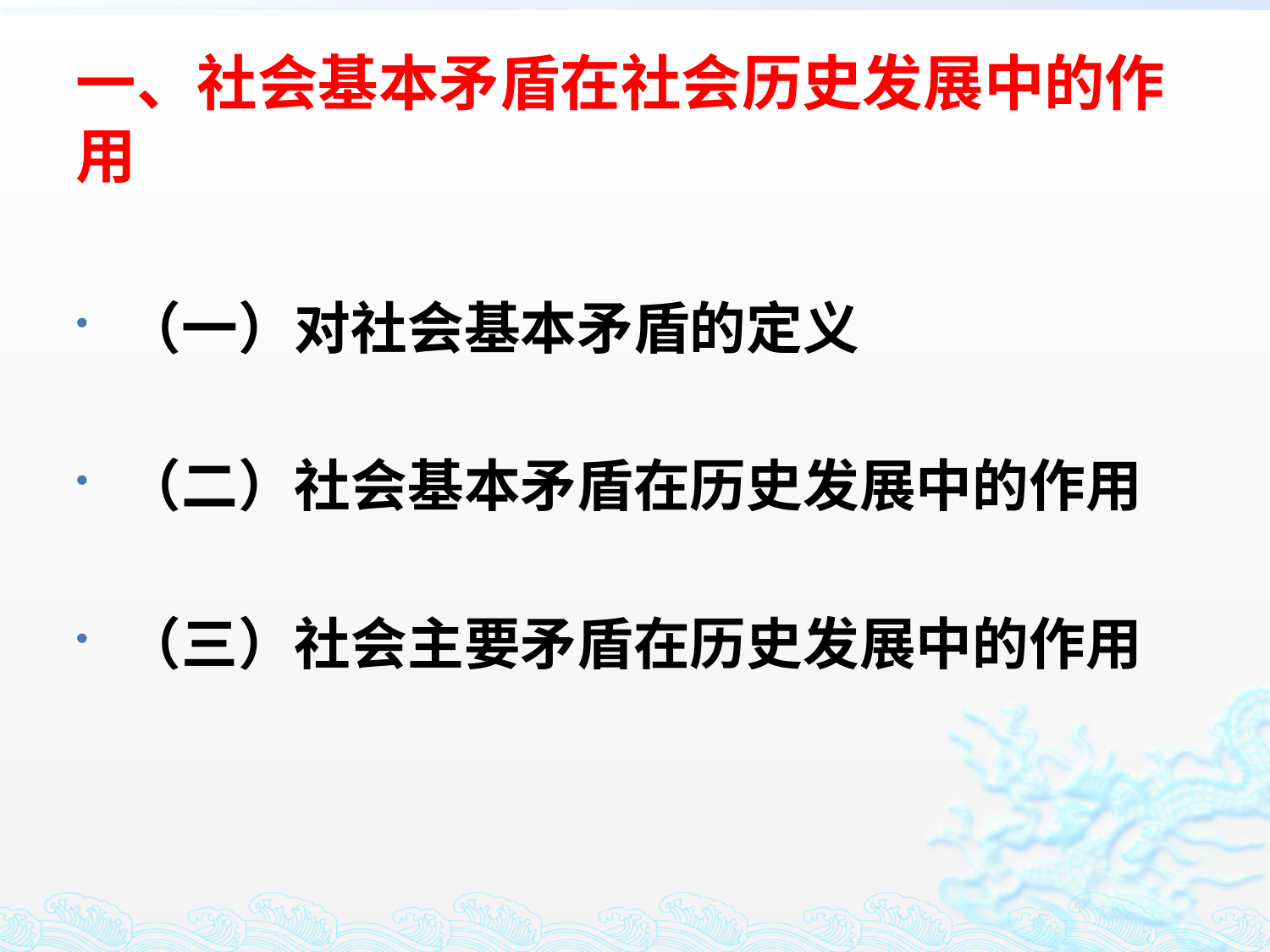

# 一、社会基本矛盾在社会历史发展中的作用
（一）对社会基本矛盾的定义

（二）社会基本矛盾在历史发展中的作用

（三）社会主要矛盾在历史发展中的作用